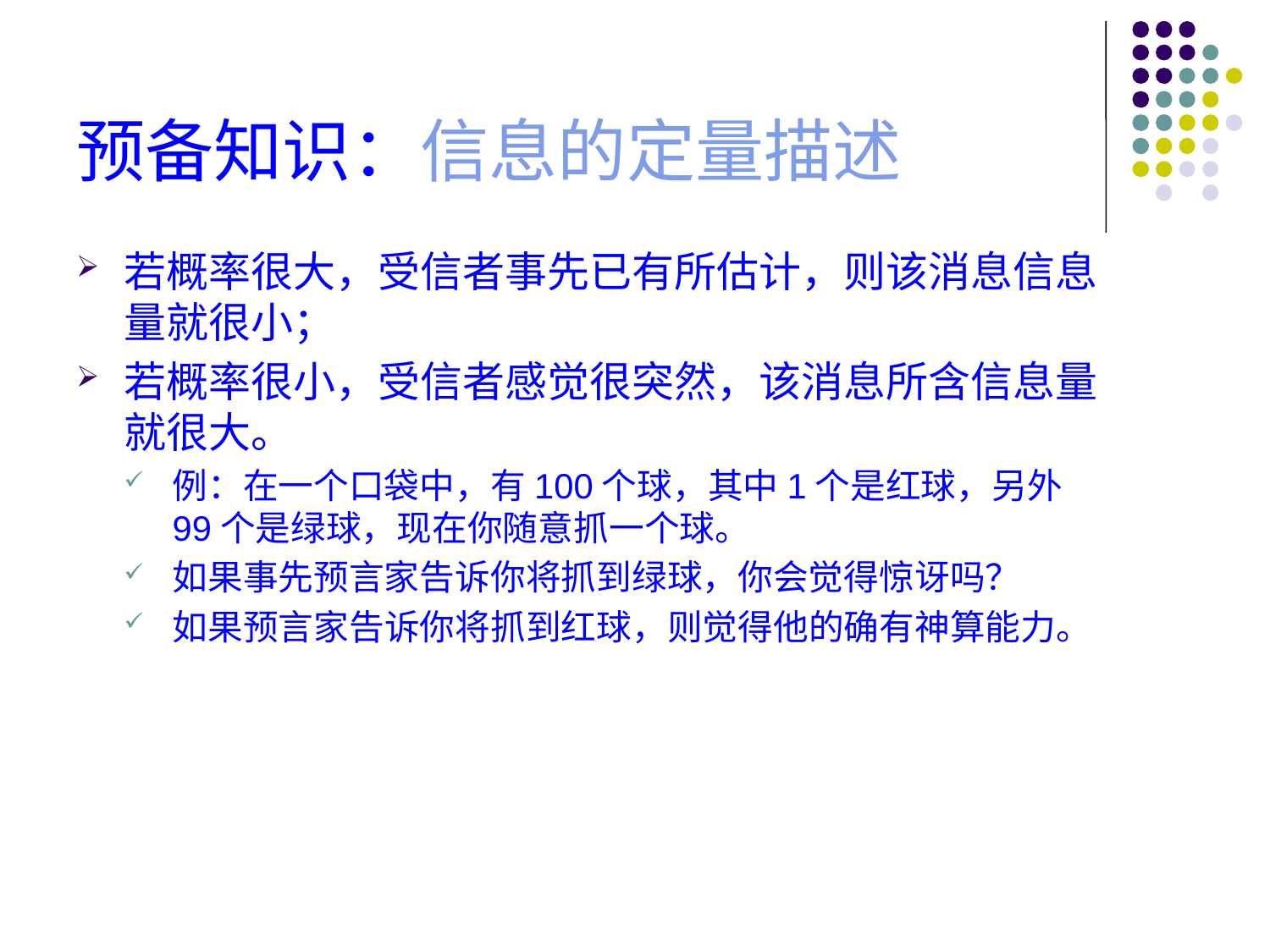

# 预备知识：信息的定量描述
若概率很大，受信者事先已有所估计，则该消息信息量就很小；
若概率很小，受信者感觉很突然，该消息所含信息量就很大。
例：在一个口袋中，有100个球，其中1个是红球，另外99个是绿球，现在你随意抓一个球。
如果事先预言家告诉你将抓到绿球，你会觉得惊讶吗？
如果预言家告诉你将抓到红球，则觉得他的确有神算能力。